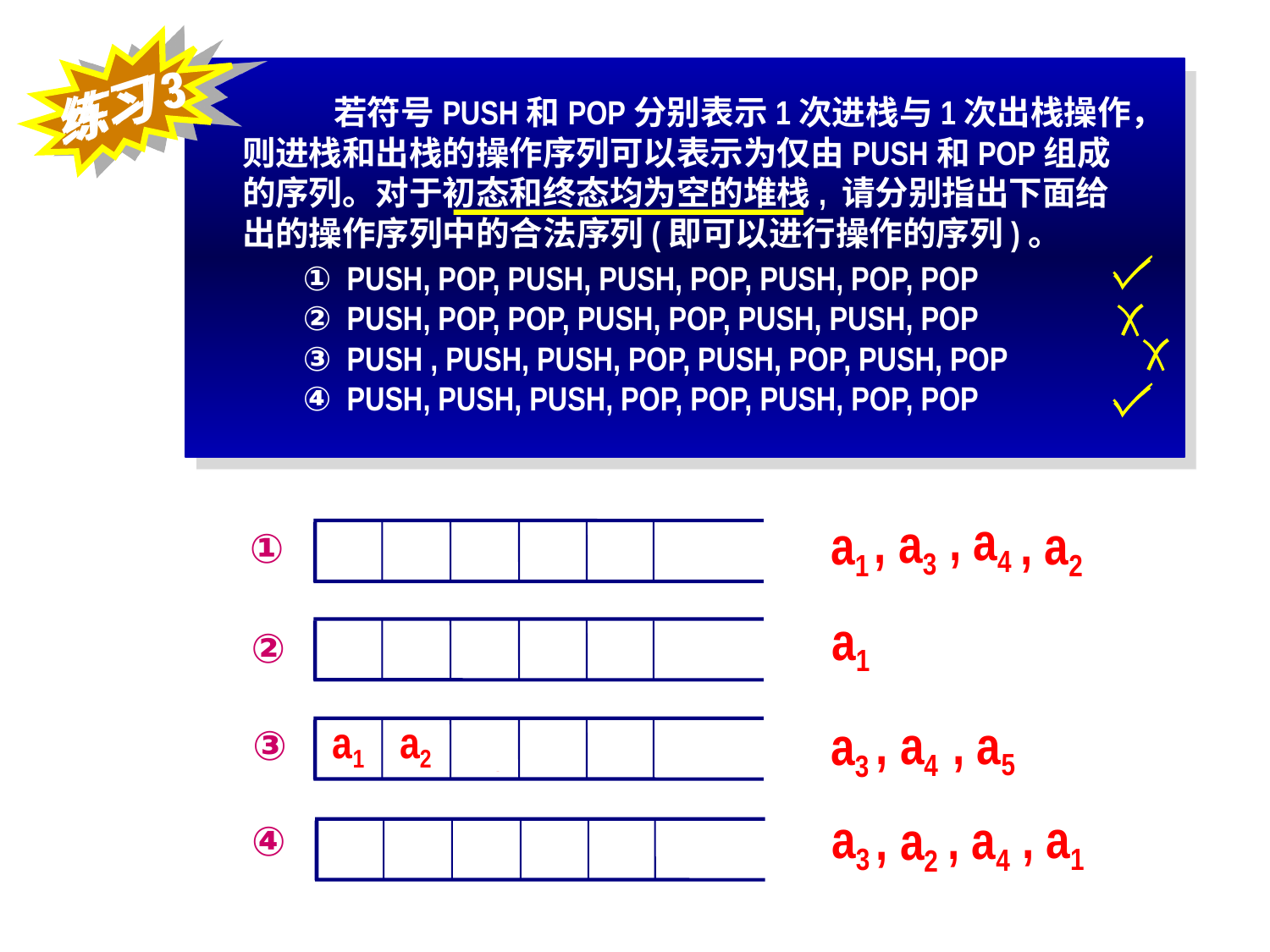

练习3

           若符号PUSH和POP分别表示1次进栈与1次出栈操作，
则进栈和出栈的操作序列可以表示为仅由PUSH和POP组成
的序列。对于初态和终态均为空的堆栈, 请分别指出下面给
出的操作序列中的合法序列(即可以进行操作的序列)。
        ①  PUSH, POP, PUSH, PUSH, POP, PUSH, POP, POP
        ②  PUSH, POP, POP, PUSH, POP, PUSH, PUSH, POP
        ③  PUSH , PUSH, PUSH, POP, PUSH, POP, PUSH, POP
        ④  PUSH, PUSH, PUSH, POP, POP, PUSH, POP, POP

, a4
, a3
a1
, a2
a2
a1
a3
a4
①

a1
a1
②

, a5
a3
, a4
a3
a1
a2
a4
a5
③

a3
, a1
, a4
, a2
a1
a2
a4
④

a3